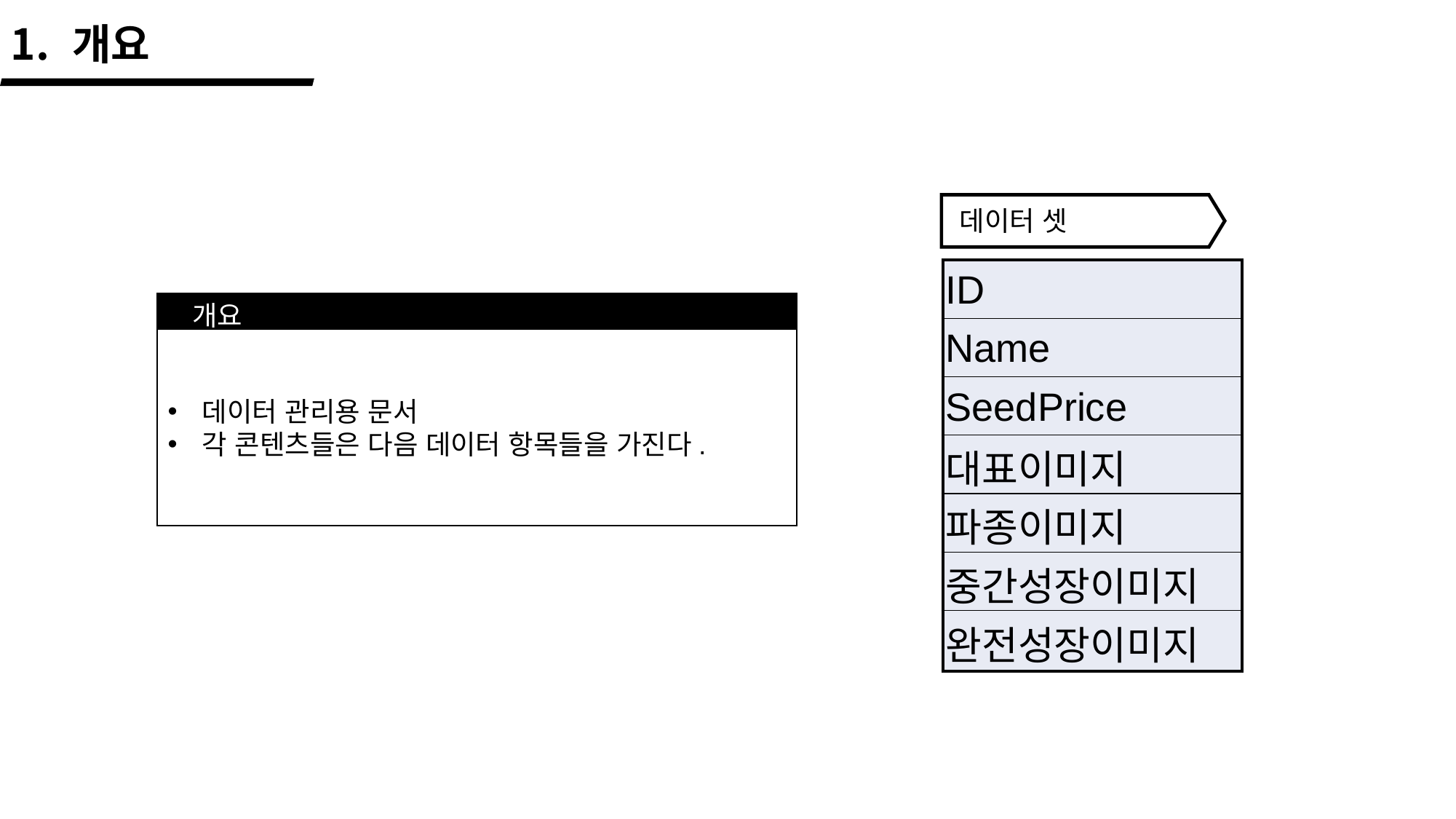

개요

데이터 셋
| ID |
| --- |
| Name |
| SeedPrice |
| 대표이미지 |
| 파종이미지 |
| 중간성장이미지 |
| 완전성장이미지 |
개요

데이터 관리용 문서
각 콘텐츠들은 다음 데이터 항목들을 가진다.